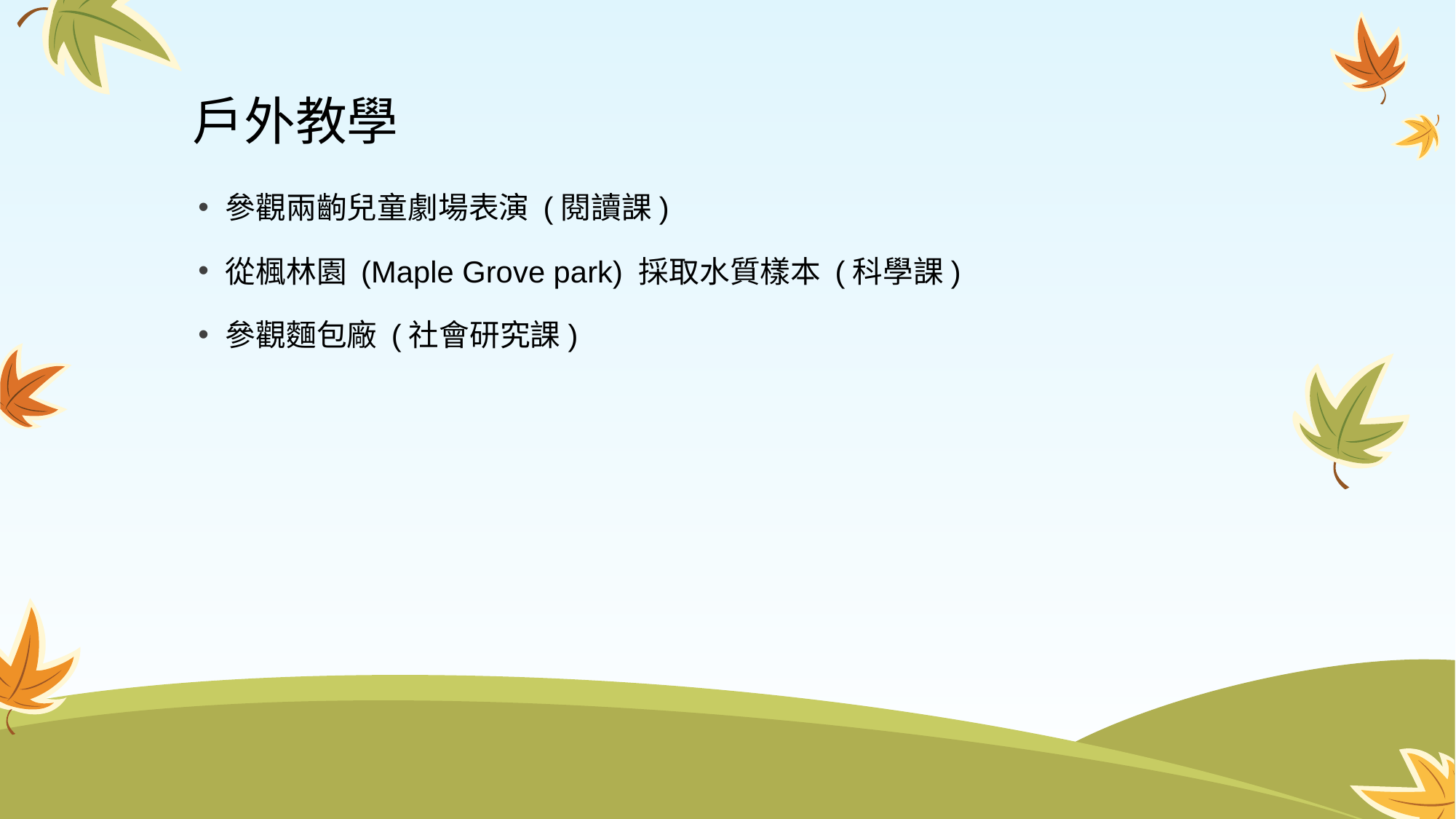

# 戶外教學
參觀兩齣兒童劇場表演 (閱讀課)
從楓林園 (Maple Grove park) 採取水質樣本 (科學課)
參觀麵包廠 (社會研究課)